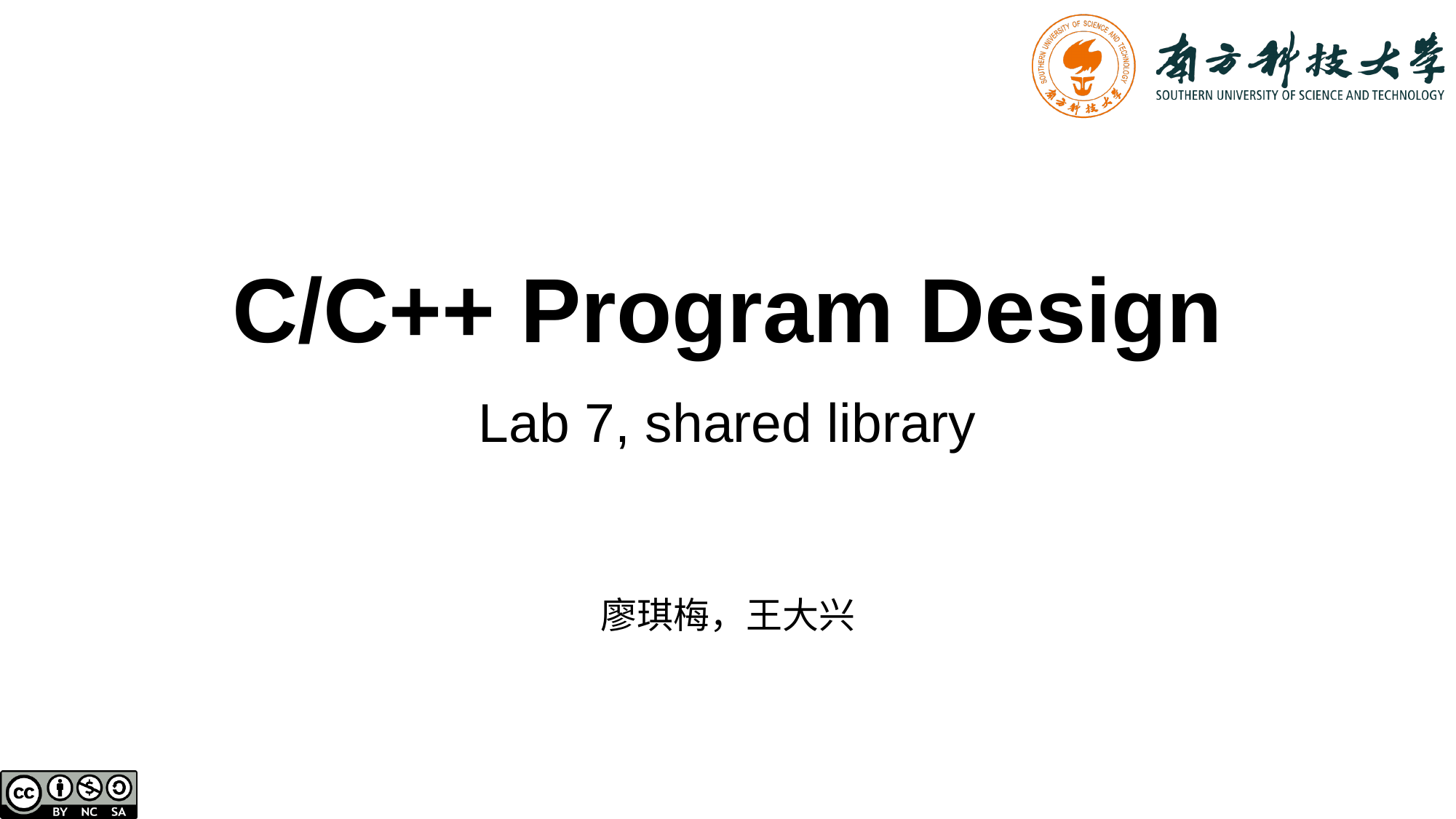

# C/C++ Program Design
Lab 7, shared library

廖琪梅，王大兴